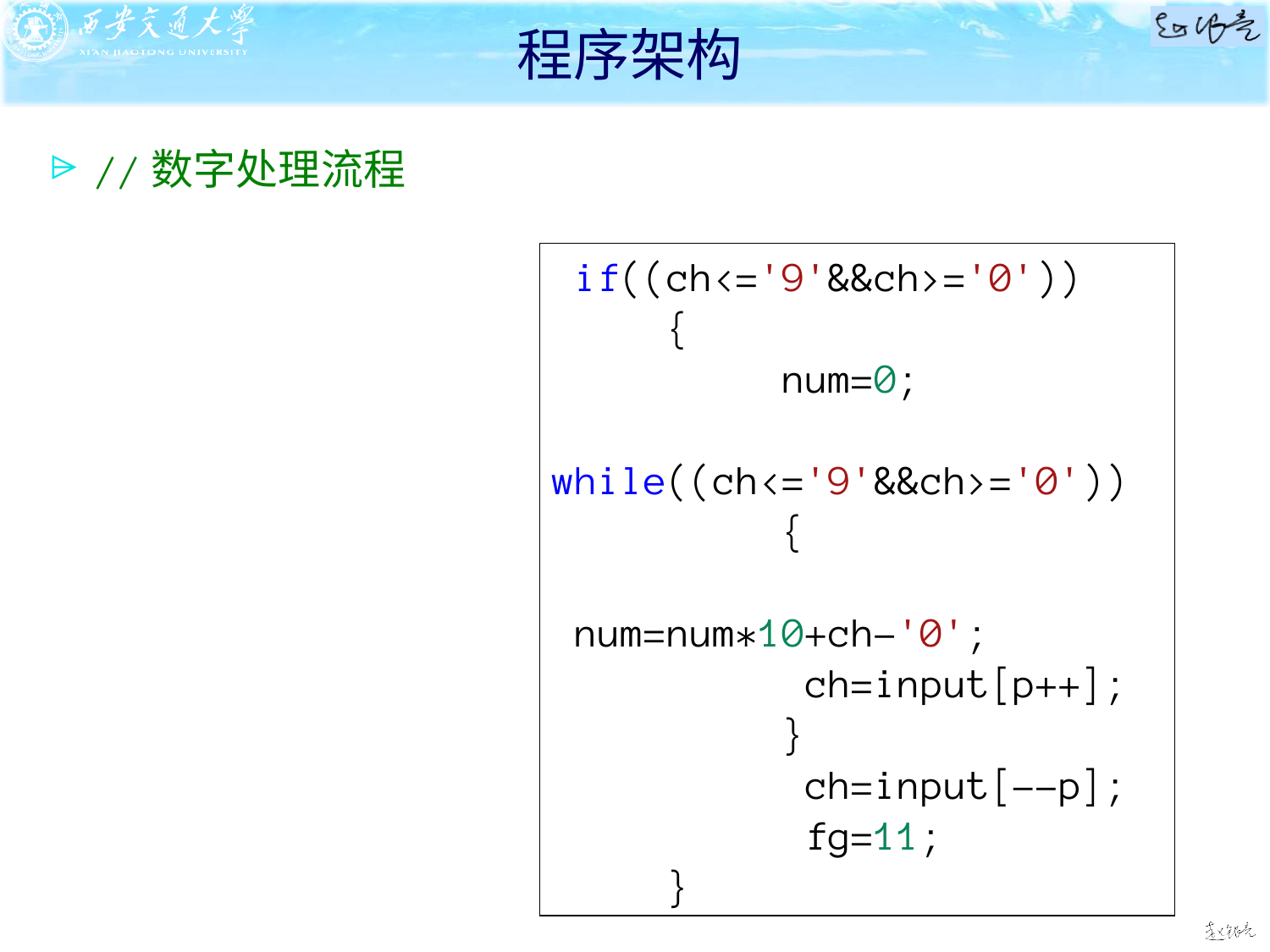

# 程序架构
//数字处理流程

 if((ch<='9'&&ch>='0'))
     {
          num=0;
          while((ch<='9'&&ch>='0'))
          {
           num=num*10+ch-'0';
           ch=input[p++];
          }
           ch=input[--p];
           fg=11;
     }